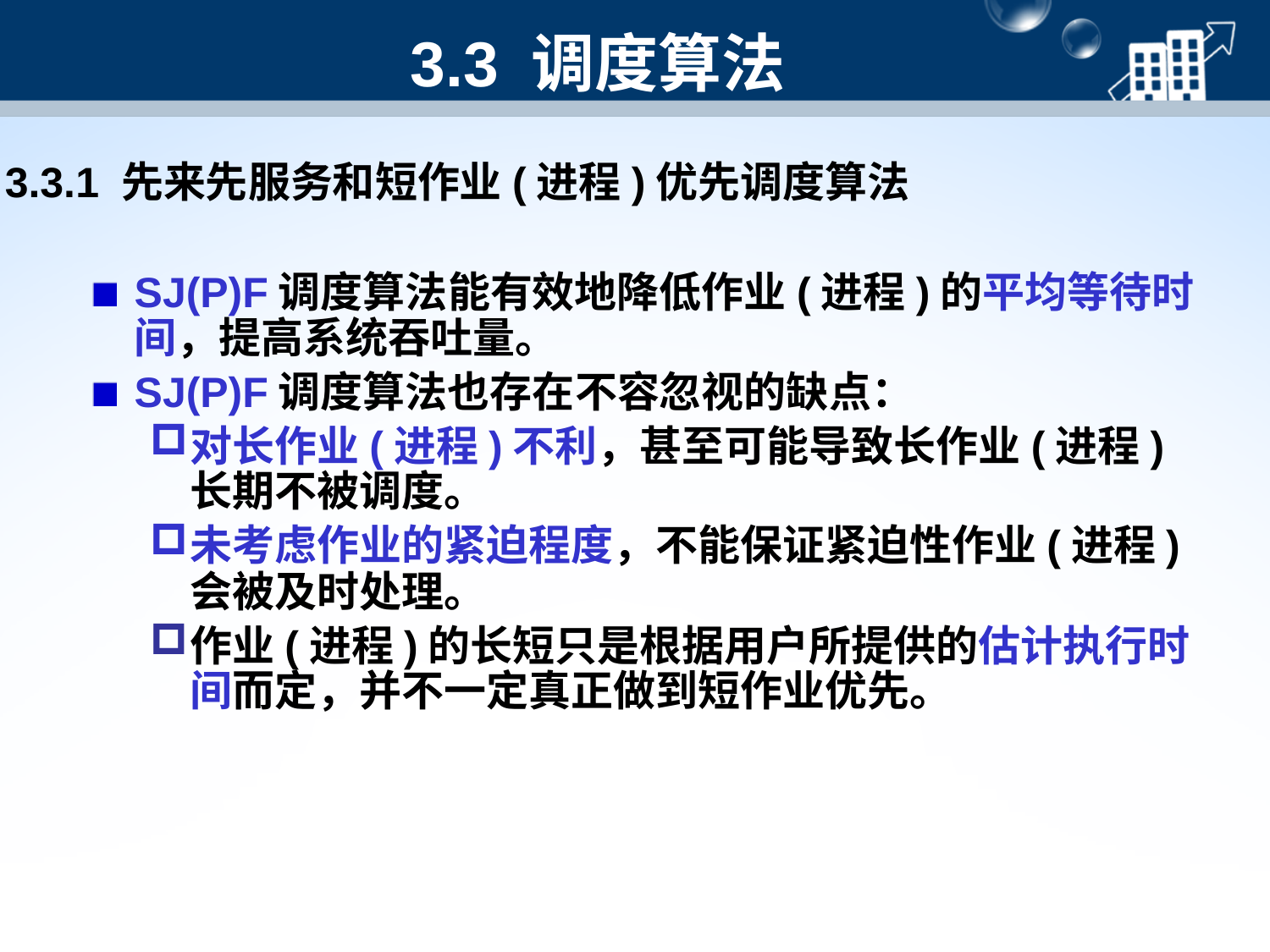

# 3.3 调度算法
3.3.1 先来先服务和短作业(进程)优先调度算法
SJ(P)F调度算法能有效地降低作业(进程)的平均等待时间，提高系统吞吐量。
SJ(P)F调度算法也存在不容忽视的缺点：
对长作业(进程)不利，甚至可能导致长作业(进程)长期不被调度。
未考虑作业的紧迫程度，不能保证紧迫性作业(进程)会被及时处理。
作业(进程)的长短只是根据用户所提供的估计执行时间而定，并不一定真正做到短作业优先。